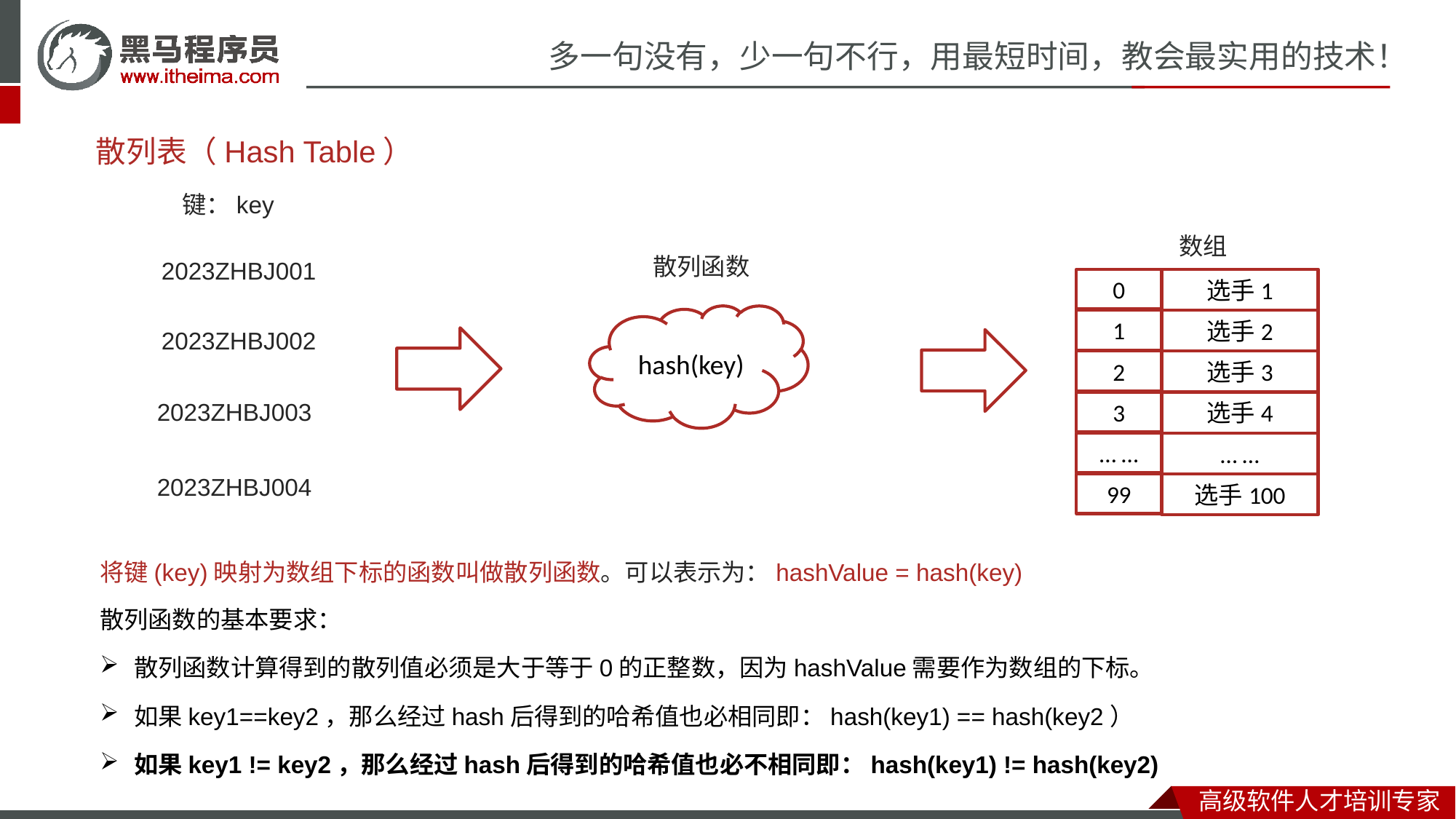

# 散列表（Hash Table）
键：key
2023ZHBJ001
2023ZHBJ002
2023ZHBJ003
2023ZHBJ004
数组
0
选手1
1
选手2
2
选手3
3
选手4
… …
… …
99
选手100
散列函数
hash(key)

将键(key)映射为数组下标的函数叫做散列函数。可以表示为：hashValue = hash(key)
散列函数的基本要求：
散列函数计算得到的散列值必须是大于等于0的正整数，因为hashValue需要作为数组的下标。
如果key1==key2，那么经过hash后得到的哈希值也必相同即：hash(key1) == hash(key2）
如果key1 != key2，那么经过hash后得到的哈希值也必不相同即：hash(key1) != hash(key2)